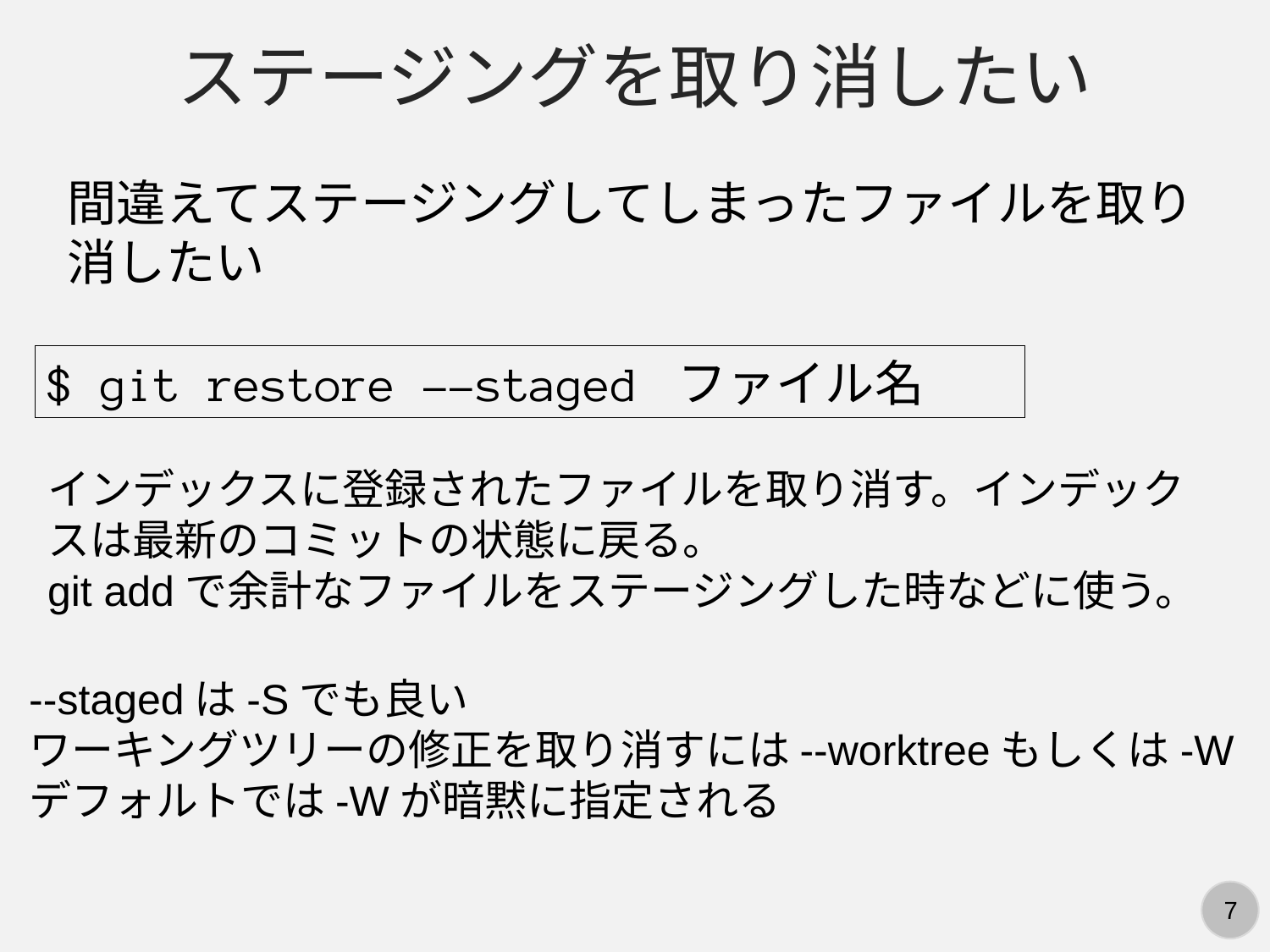

ステージングを取り消したい
間違えてステージングしてしまったファイルを取り消したい
$ git restore --staged ファイル名
インデックスに登録されたファイルを取り消す。インデックスは最新のコミットの状態に戻る。
git addで余計なファイルをステージングした時などに使う。
--stagedは-Sでも良い
ワーキングツリーの修正を取り消すには--worktreeもしくは-W
デフォルトでは-Wが暗黙に指定される